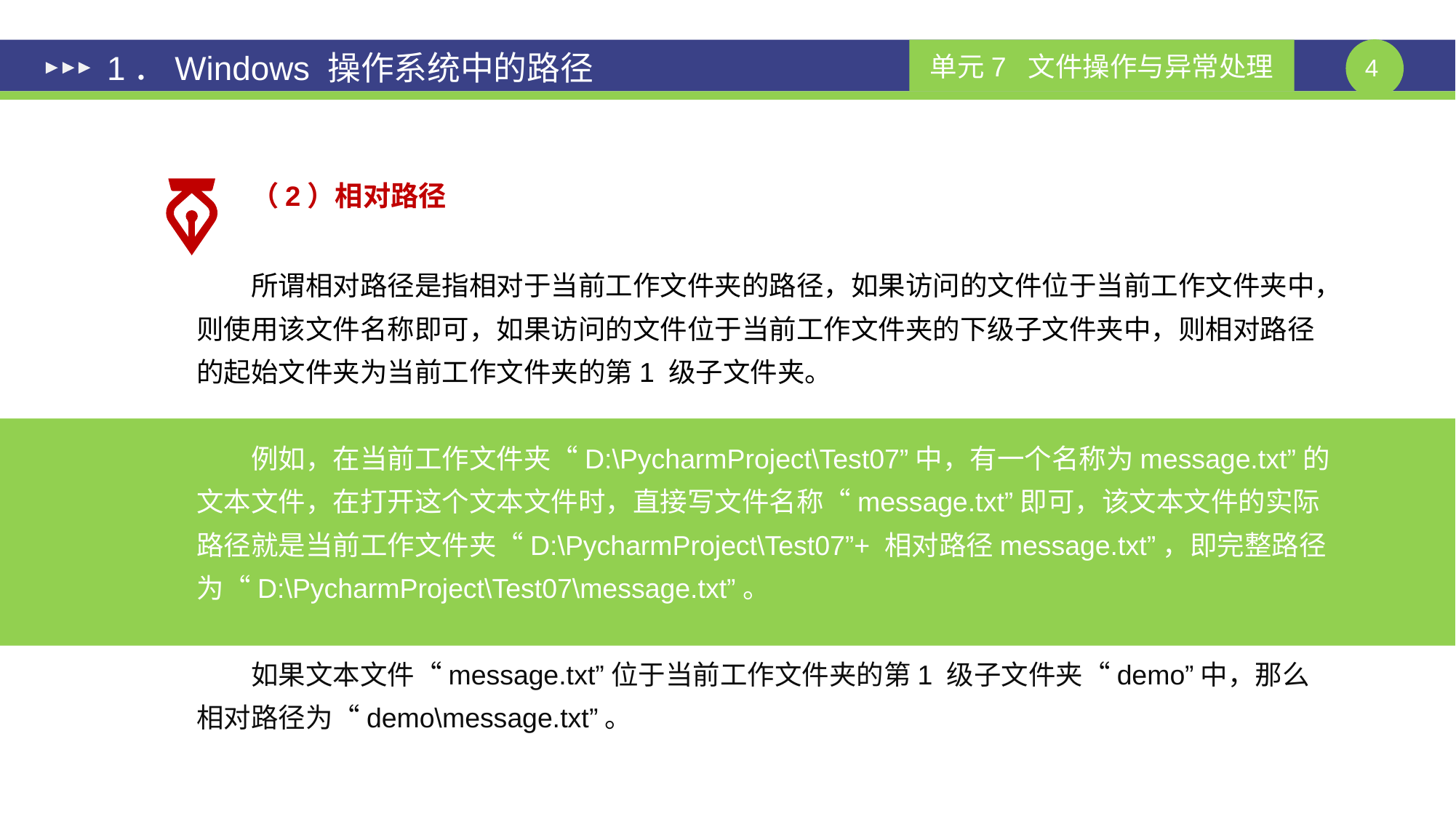

# 1．Windows 操作系统中的路径

（2）相对路径
所谓相对路径是指相对于当前工作文件夹的路径，如果访问的文件位于当前工作文件夹中，则使用该文件名称即可，如果访问的文件位于当前工作文件夹的下级子文件夹中，则相对路径的起始文件夹为当前工作文件夹的第1 级子文件夹。

例如，在当前工作文件夹“D:\PycharmProject\Test07”中，有一个名称为message.txt”的文本文件，在打开这个文本文件时，直接写文件名称“message.txt”即可，该文本文件的实际路径就是当前工作文件夹“D:\PycharmProject\Test07”+ 相对路径message.txt”，即完整路径为“D:\PycharmProject\Test07\message.txt”。

如果文本文件“message.txt”位于当前工作文件夹的第1 级子文件夹“demo”中，那么相对路径为“demo\message.txt”。